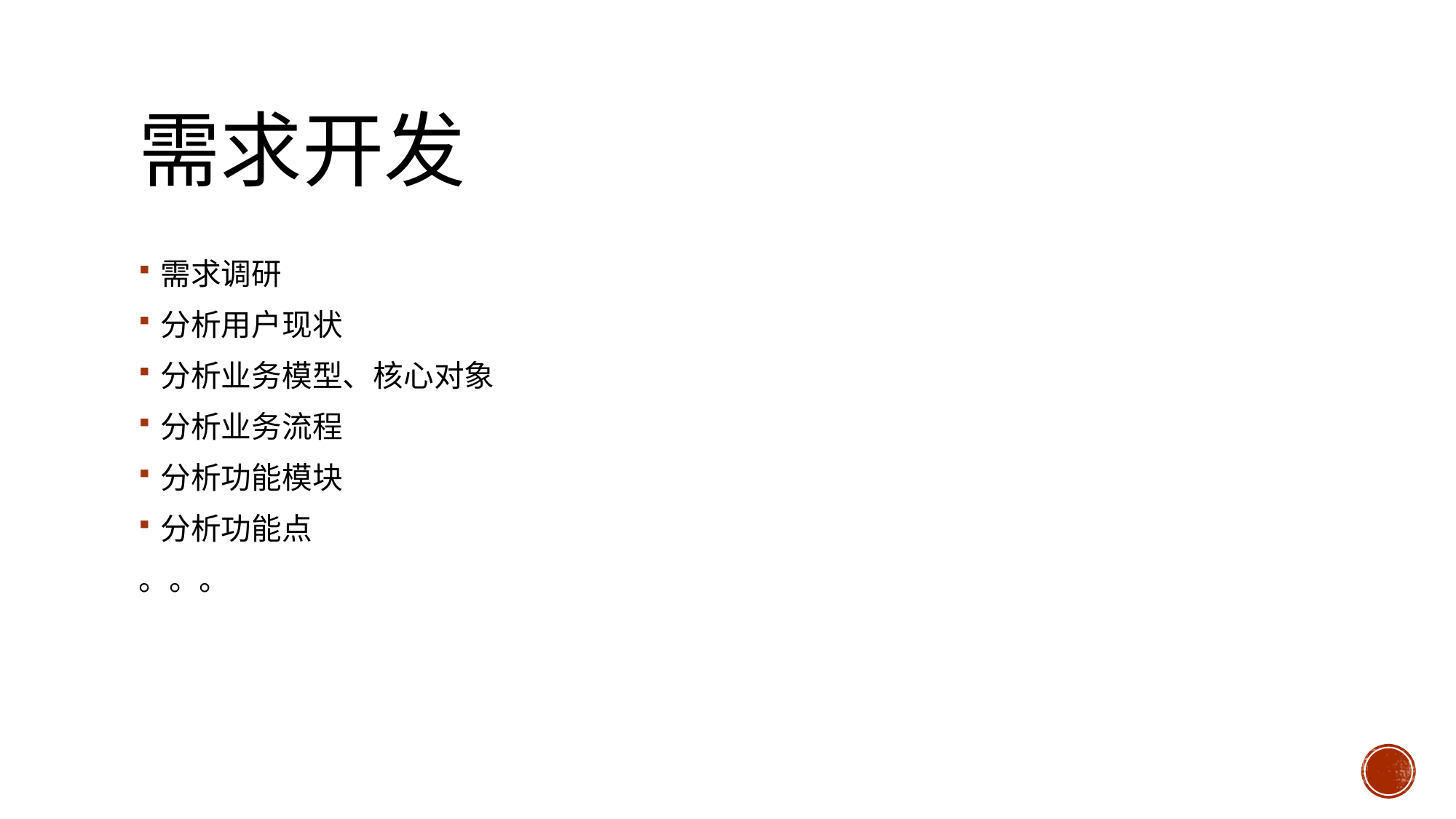

# 需求开发
需求调研
分析用户现状
分析业务模型、核心对象
分析业务流程
分析功能模块
分析功能点
。。。